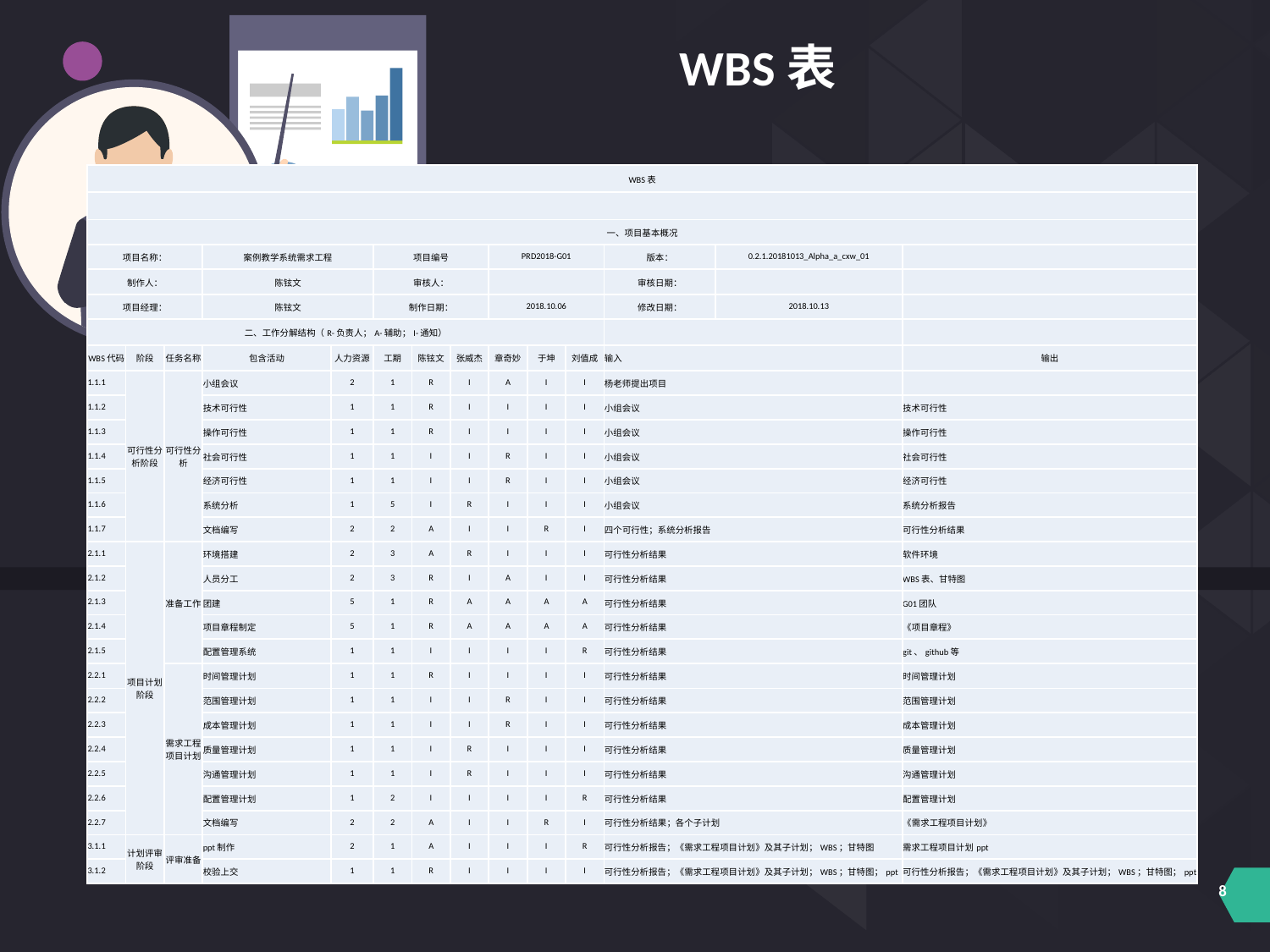

WBS表

| WBS表 |  |  |  |  |  |  |  |  |  |  |  |  |  |
| --- | --- | --- | --- | --- | --- | --- | --- | --- | --- | --- | --- | --- | --- |
|  |  |  |  |  |  |  |  |  |  |  |  |  |  |
| 一、项目基本概况 |  |  |  |  |  |  |  |  |  |  |  |  |  |
| 项目名称： |  |  | 案例教学系统需求工程 |  | 项目编号 |  |  | PRD2018-G01 |  |  | 版本： | 0.2.1.20181013\_Alpha\_a\_cxw\_01 |  |
| 制作人： |  |  | 陈铉文 |  | 审核人： |  |  |  |  |  | 审核日期： |  |  |
| 项目经理： |  |  | 陈铉文 |  | 制作日期： |  |  | 2018.10.06 |  |  | 修改日期： | 2018.10.13 |  |
| 二、工作分解结构（R-负责人；A-辅助；I-通知） |  |  |  |  |  |  |  |  |  |  |  |  |  |
| WBS代码 | 阶段 | 任务名称 | 包含活动 | 人力资源 | 工期 | 陈铉文 | 张威杰 | 章奇妙 | 于坤 | 刘值成 | 输入 |  | 输出 |
| 1.1.1 | 可行性分析阶段 | 可行性分析 | 小组会议 | 2 | 1 | R | I | A | I | I | 杨老师提出项目 |  |  |
| 1.1.2 |  |  | 技术可行性 | 1 | 1 | R | I | I | I | I | 小组会议 |  | 技术可行性 |
| 1.1.3 |  |  | 操作可行性 | 1 | 1 | R | I | I | I | I | 小组会议 |  | 操作可行性 |
| 1.1.4 |  |  | 社会可行性 | 1 | 1 | I | I | R | I | I | 小组会议 |  | 社会可行性 |
| 1.1.5 |  |  | 经济可行性 | 1 | 1 | I | I | R | I | I | 小组会议 |  | 经济可行性 |
| 1.1.6 |  |  | 系统分析 | 1 | 5 | I | R | I | I | I | 小组会议 |  | 系统分析报告 |
| 1.1.7 |  |  | 文档编写 | 2 | 2 | A | I | I | R | I | 四个可行性；系统分析报告 |  | 可行性分析结果 |
| 2.1.1 | 项目计划阶段 | 准备工作 | 环境搭建 | 2 | 3 | A | R | I | I | I | 可行性分析结果 |  | 软件环境 |
| 2.1.2 |  |  | 人员分工 | 2 | 3 | R | I | A | I | I | 可行性分析结果 |  | WBS表、甘特图 |
| 2.1.3 |  |  | 团建 | 5 | 1 | R | A | A | A | A | 可行性分析结果 |  | G01团队 |
| 2.1.4 |  |  | 项目章程制定 | 5 | 1 | R | A | A | A | A | 可行性分析结果 |  | 《项目章程》 |
| 2.1.5 |  |  | 配置管理系统 | 1 | 1 | I | I | I | I | R | 可行性分析结果 |  | git、github等 |
| 2.2.1 |  | 需求工程项目计划 | 时间管理计划 | 1 | 1 | R | I | I | I | I | 可行性分析结果 |  | 时间管理计划 |
| 2.2.2 |  |  | 范围管理计划 | 1 | 1 | I | I | R | I | I | 可行性分析结果 |  | 范围管理计划 |
| 2.2.3 |  |  | 成本管理计划 | 1 | 1 | I | I | R | I | I | 可行性分析结果 |  | 成本管理计划 |
| 2.2.4 |  |  | 质量管理计划 | 1 | 1 | I | R | I | I | I | 可行性分析结果 |  | 质量管理计划 |
| 2.2.5 |  |  | 沟通管理计划 | 1 | 1 | I | R | I | I | I | 可行性分析结果 |  | 沟通管理计划 |
| 2.2.6 |  |  | 配置管理计划 | 1 | 2 | I | I | I | I | R | 可行性分析结果 |  | 配置管理计划 |
| 2.2.7 |  |  | 文档编写 | 2 | 2 | A | I | I | R | I | 可行性分析结果；各个子计划 |  | 《需求工程项目计划》 |
| 3.1.1 | 计划评审阶段 | 评审准备 | ppt制作 | 2 | 1 | A | I | I | I | R | 可行性分析报告；《需求工程项目计划》及其子计划；WBS；甘特图 |  | 需求工程项目计划ppt |
| 3.1.2 |  |  | 校验上交 | 1 | 1 | R | I | I | I | I | 可行性分析报告；《需求工程项目计划》及其子计划；WBS；甘特图；ppt |  | 可行性分析报告；《需求工程项目计划》及其子计划；WBS；甘特图；ppt |